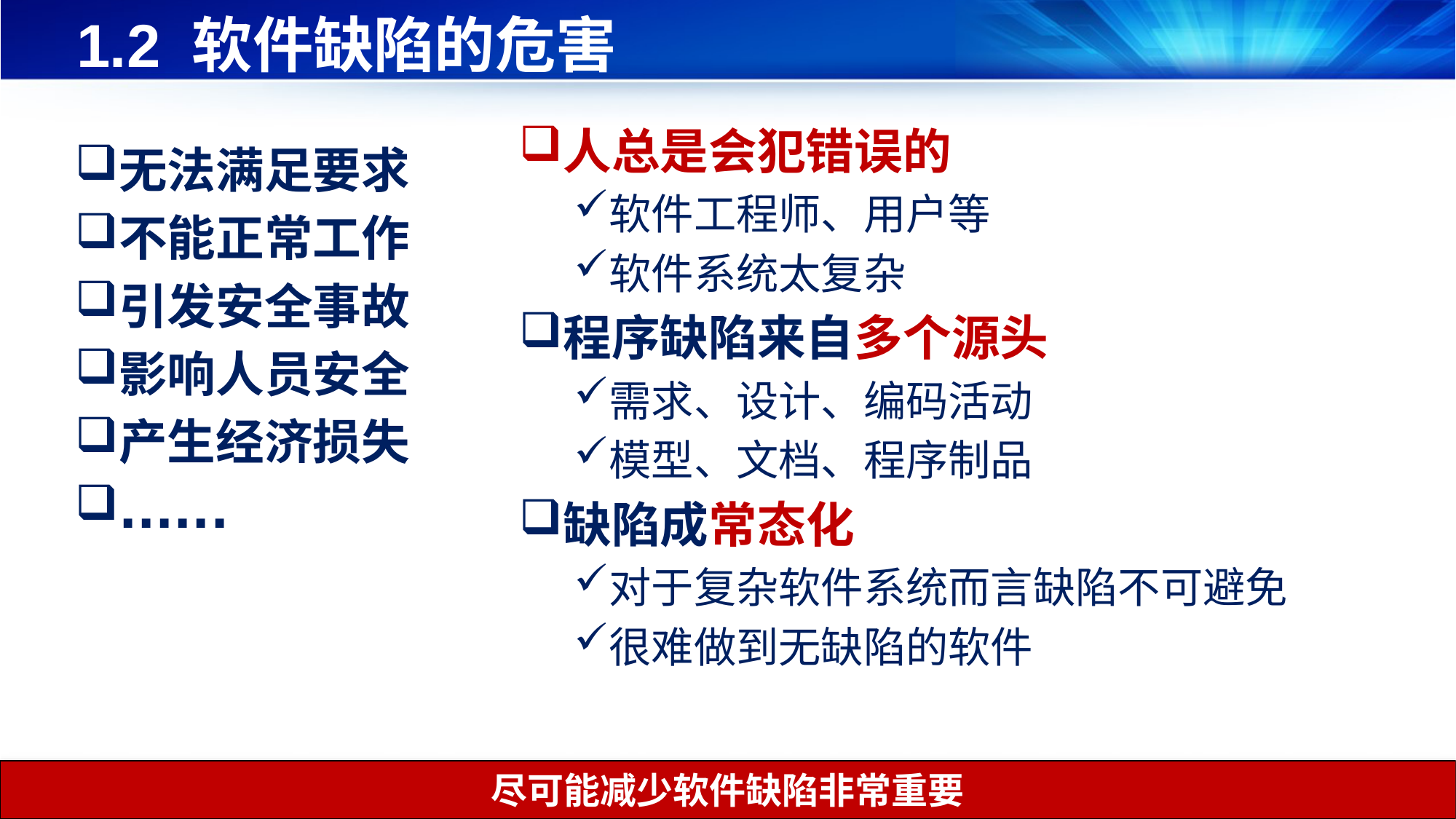

# 1.2 软件缺陷的危害
人总是会犯错误的
软件工程师、用户等
软件系统太复杂
程序缺陷来自多个源头
需求、设计、编码活动
模型、文档、程序制品
缺陷成常态化
对于复杂软件系统而言缺陷不可避免
很难做到无缺陷的软件
无法满足要求
不能正常工作
引发安全事故
影响人员安全
产生经济损失
......

尽可能减少软件缺陷非常重要